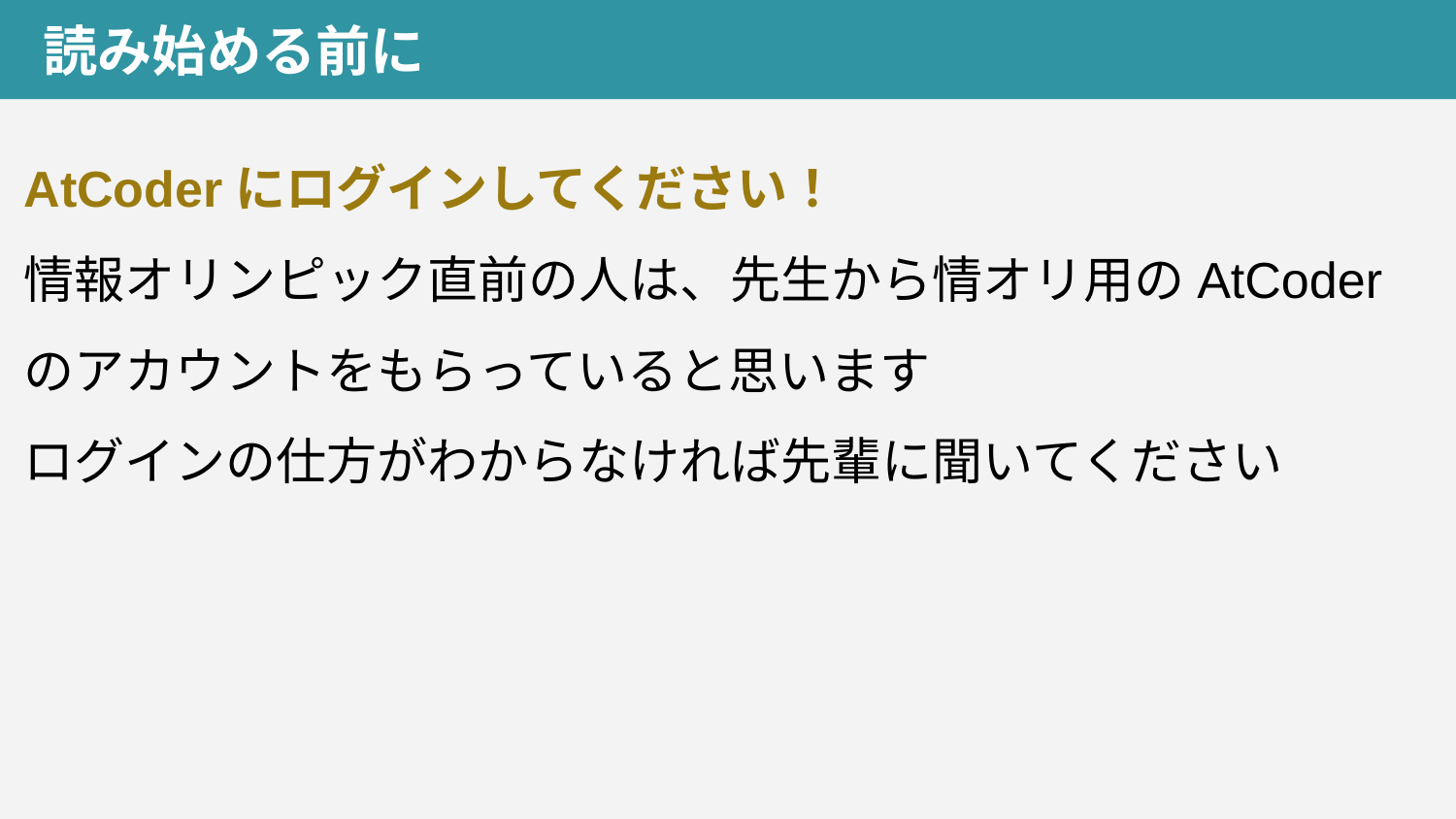

読み始める前に
AtCoderにログインしてください！
情報オリンピック直前の人は、先生から情オリ用のAtCoderのアカウントをもらっていると思います
ログインの仕方がわからなければ先輩に聞いてください